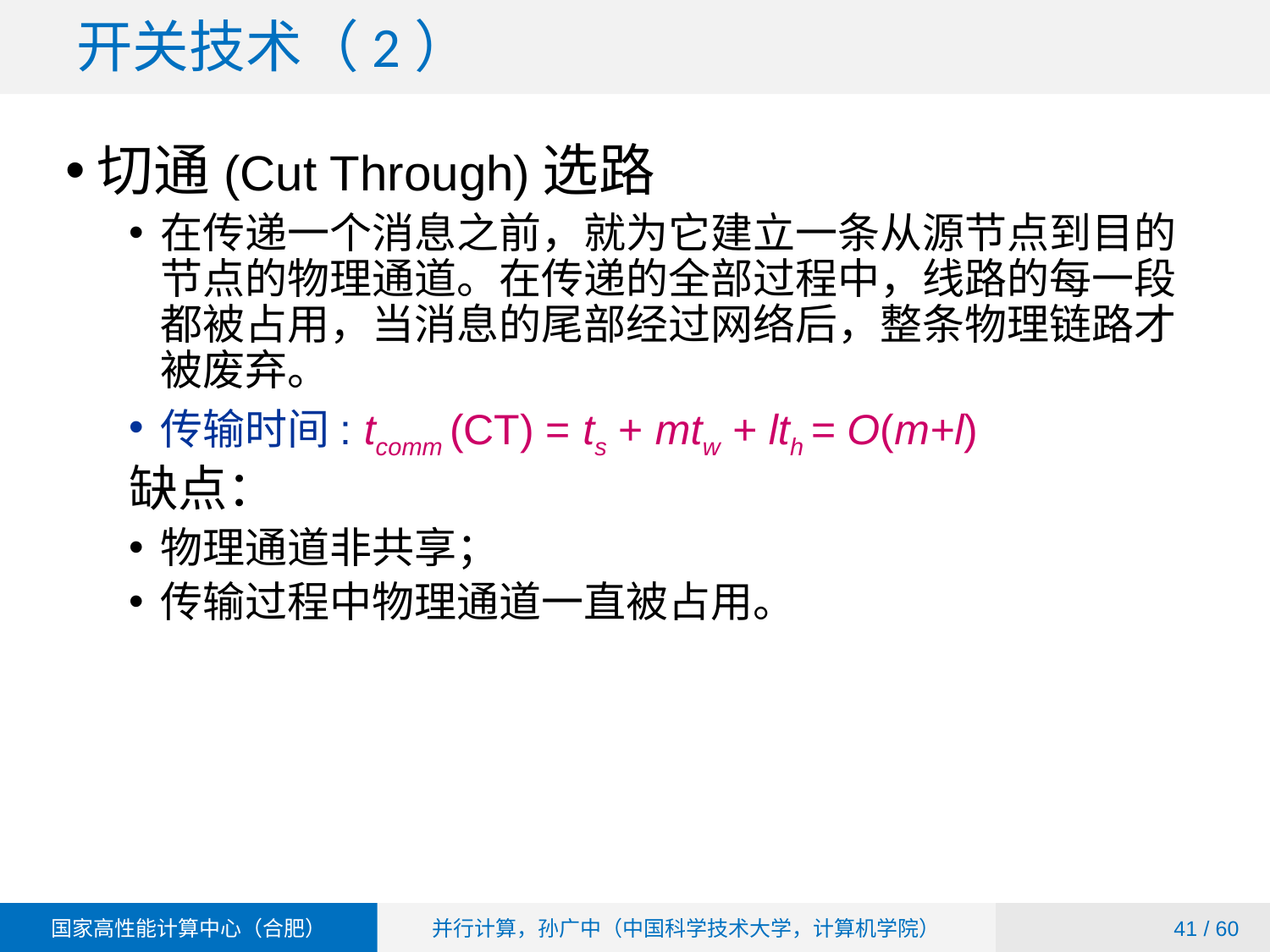

# 开关技术（2）
切通(Cut Through)选路
在传递一个消息之前，就为它建立一条从源节点到目的节点的物理通道。在传递的全部过程中，线路的每一段都被占用，当消息的尾部经过网络后，整条物理链路才被废弃。
传输时间: tcomm (CT) = ts + mtw + lth = O(m+l)
缺点：
物理通道非共享；
传输过程中物理通道一直被占用。

41 / 60